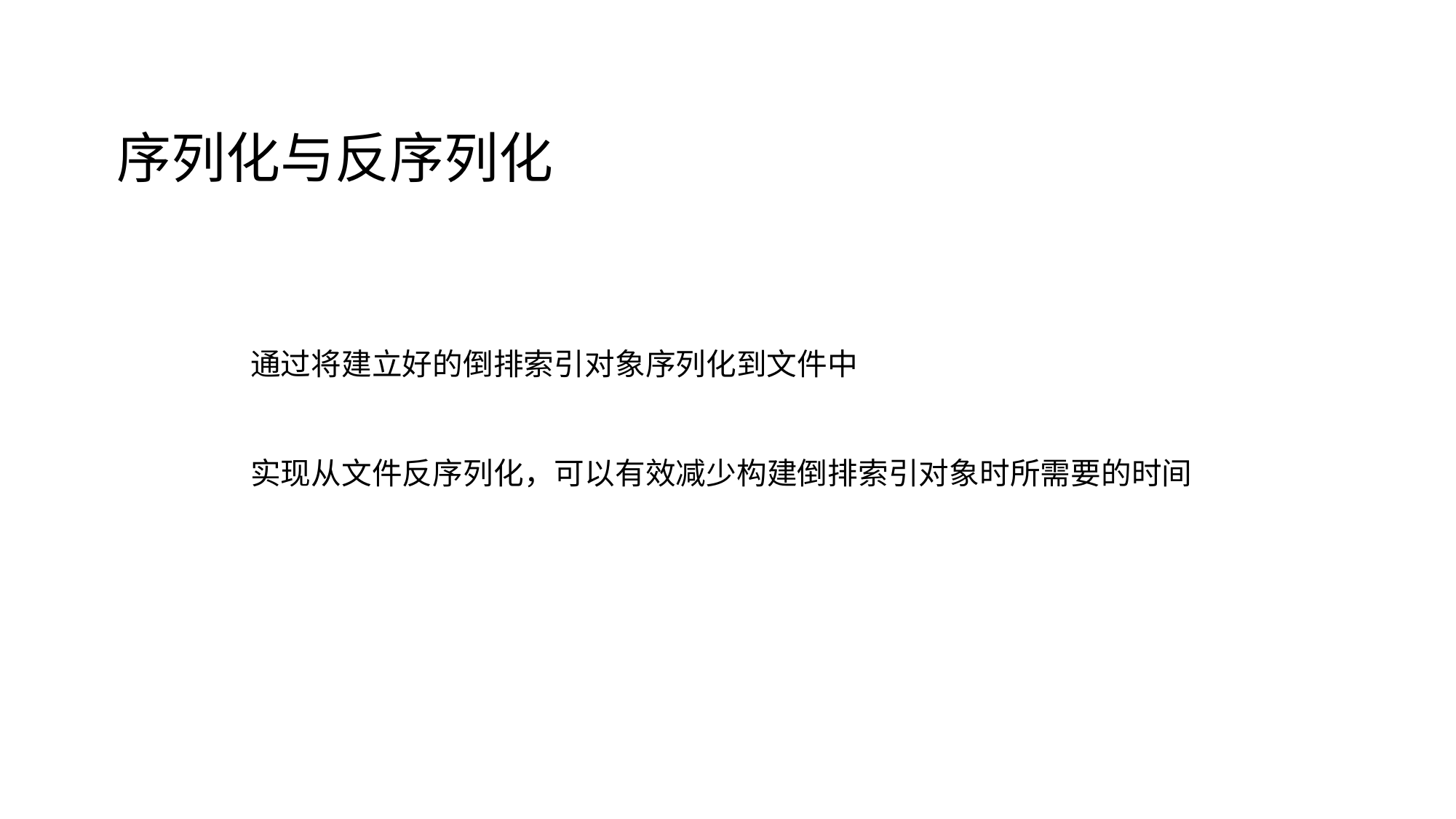

序列化与反序列化
通过将建立好的倒排索引对象序列化到文件中

实现从文件反序列化，可以有效减少构建倒排索引对象时所需要的时间